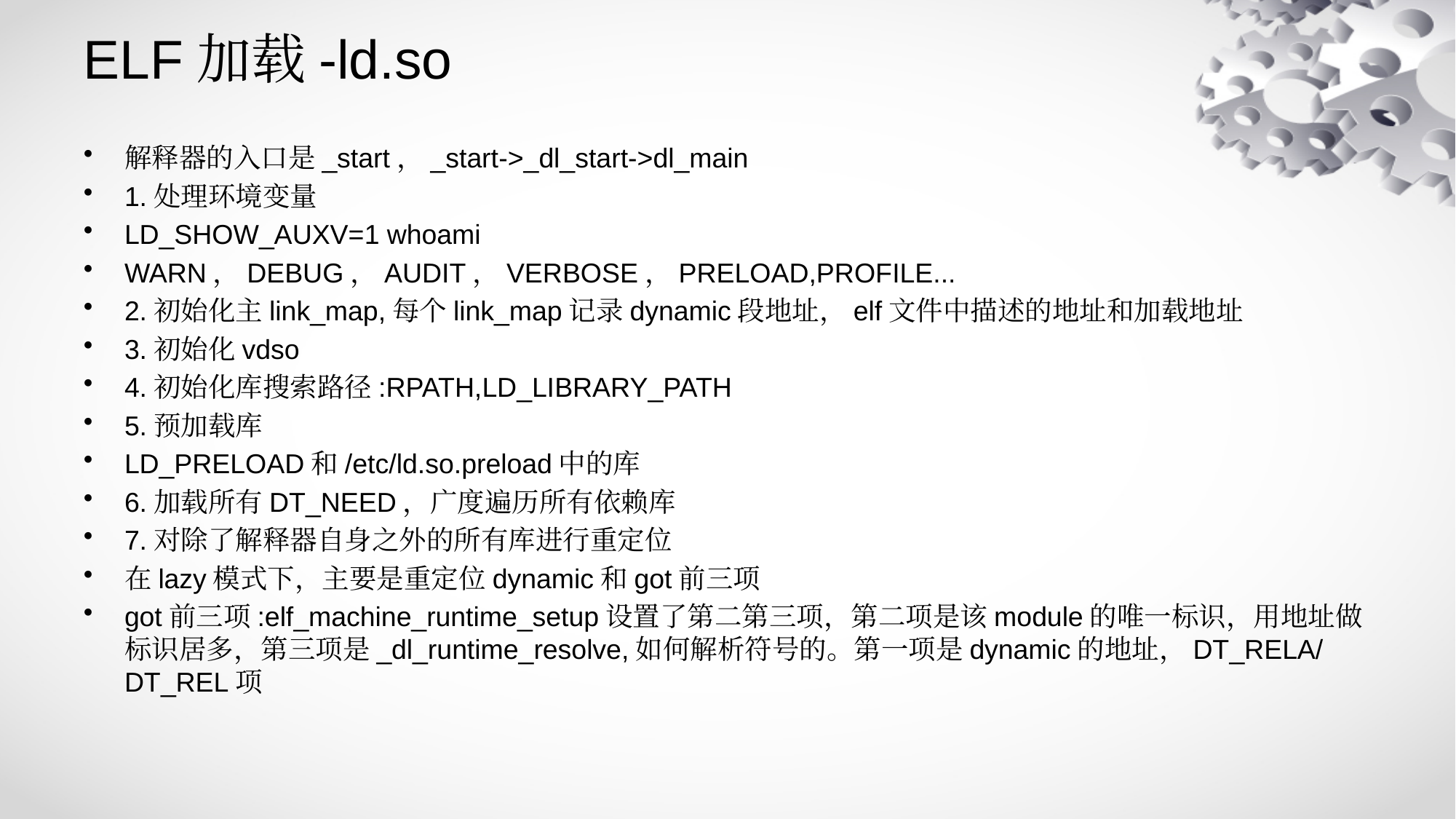

# ELF加载-ld.so
解释器的入口是_start，_start->_dl_start->dl_main
1.处理环境变量
LD_SHOW_AUXV=1 whoami
WARN，DEBUG，AUDIT，VERBOSE，PRELOAD,PROFILE...
2.初始化主link_map,每个link_map记录dynamic段地址，elf文件中描述的地址和加载地址
3.初始化vdso
4.初始化库搜索路径:RPATH,LD_LIBRARY_PATH
5.预加载库
LD_PRELOAD和/etc/ld.so.preload中的库
6.加载所有DT_NEED，广度遍历所有依赖库
7.对除了解释器自身之外的所有库进行重定位
在lazy模式下，主要是重定位dynamic和got前三项
got前三项:elf_machine_runtime_setup设置了第二第三项，第二项是该module的唯一标识，用地址做标识居多，第三项是_dl_runtime_resolve,如何解析符号的。第一项是dynamic的地址，DT_RELA/DT_REL项